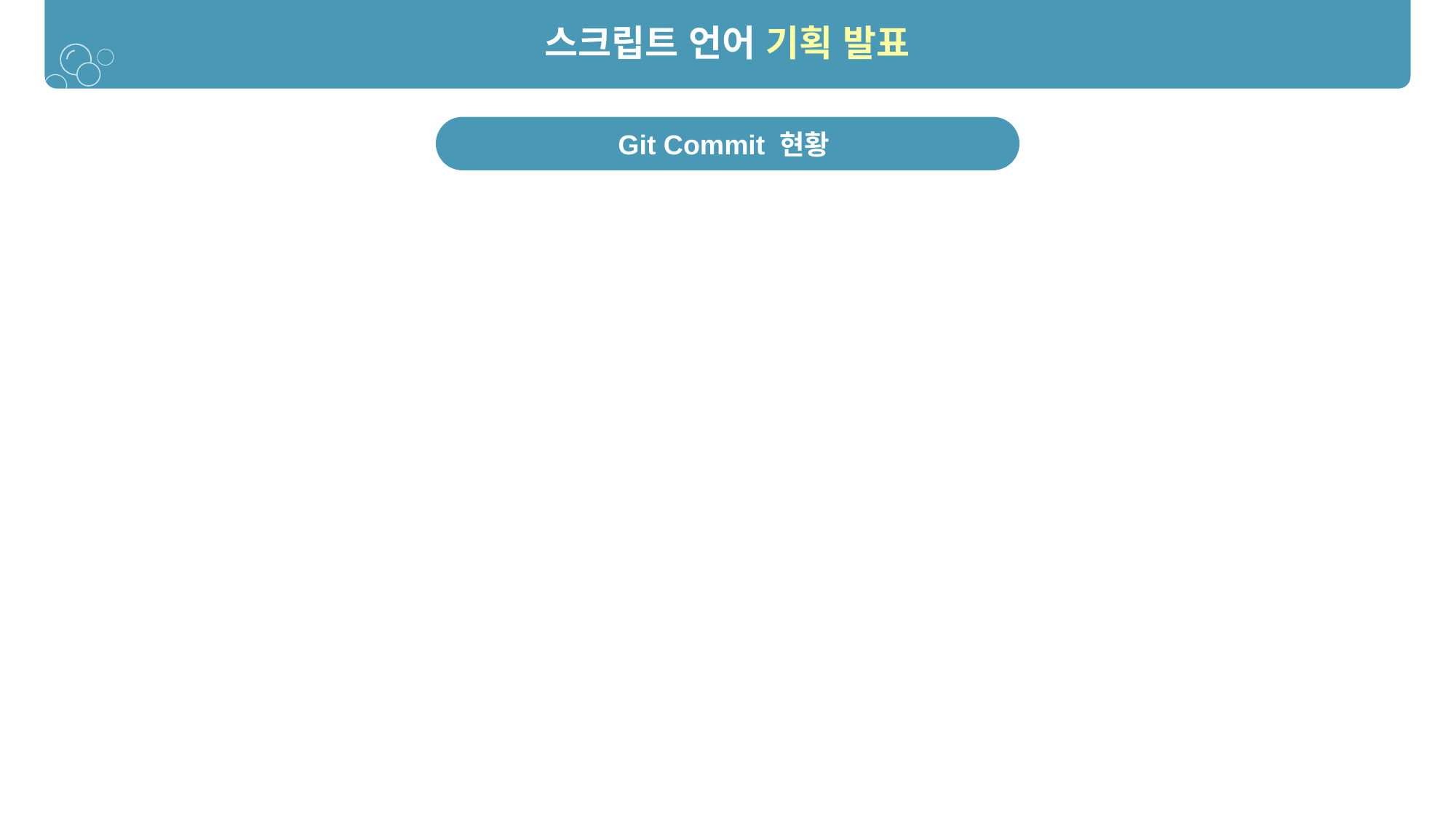

스크립트 언어 기획 발표

Git Commit 현황